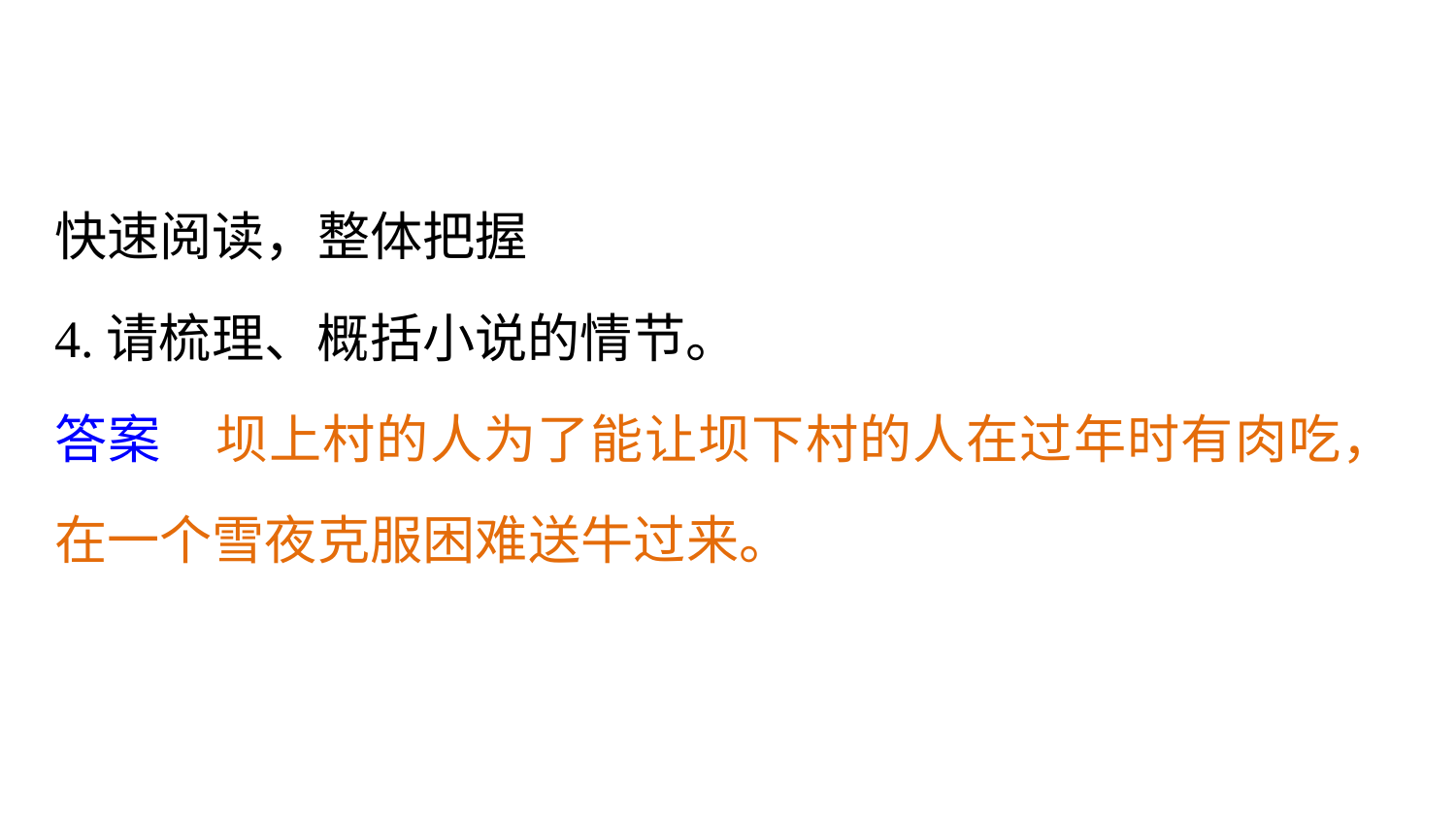

快速阅读，整体把握
4.请梳理、概括小说的情节。
答案　坝上村的人为了能让坝下村的人在过年时有肉吃，在一个雪夜克服困难送牛过来。